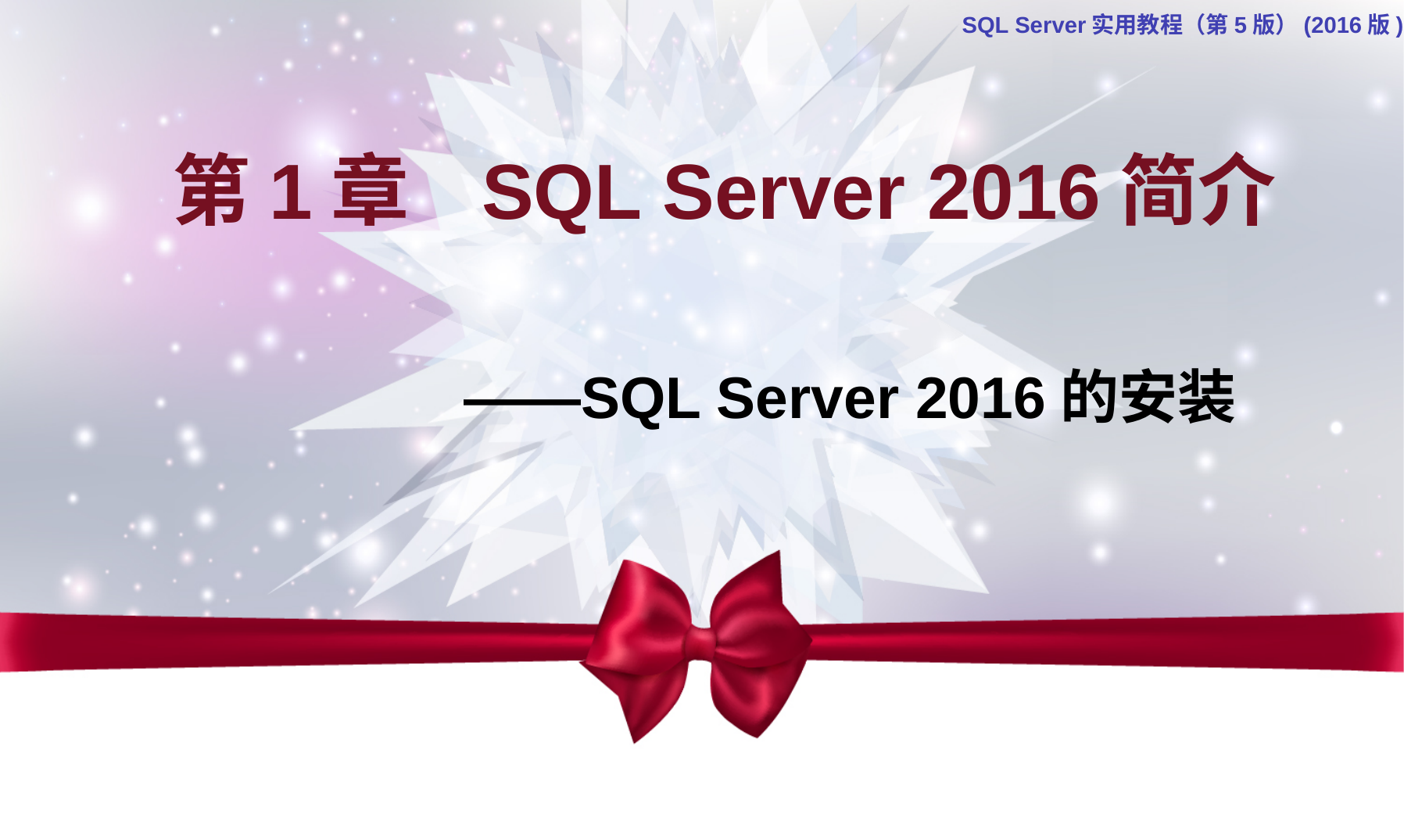

第1章   SQL Server 2016简介
——SQL Server 2016的安装